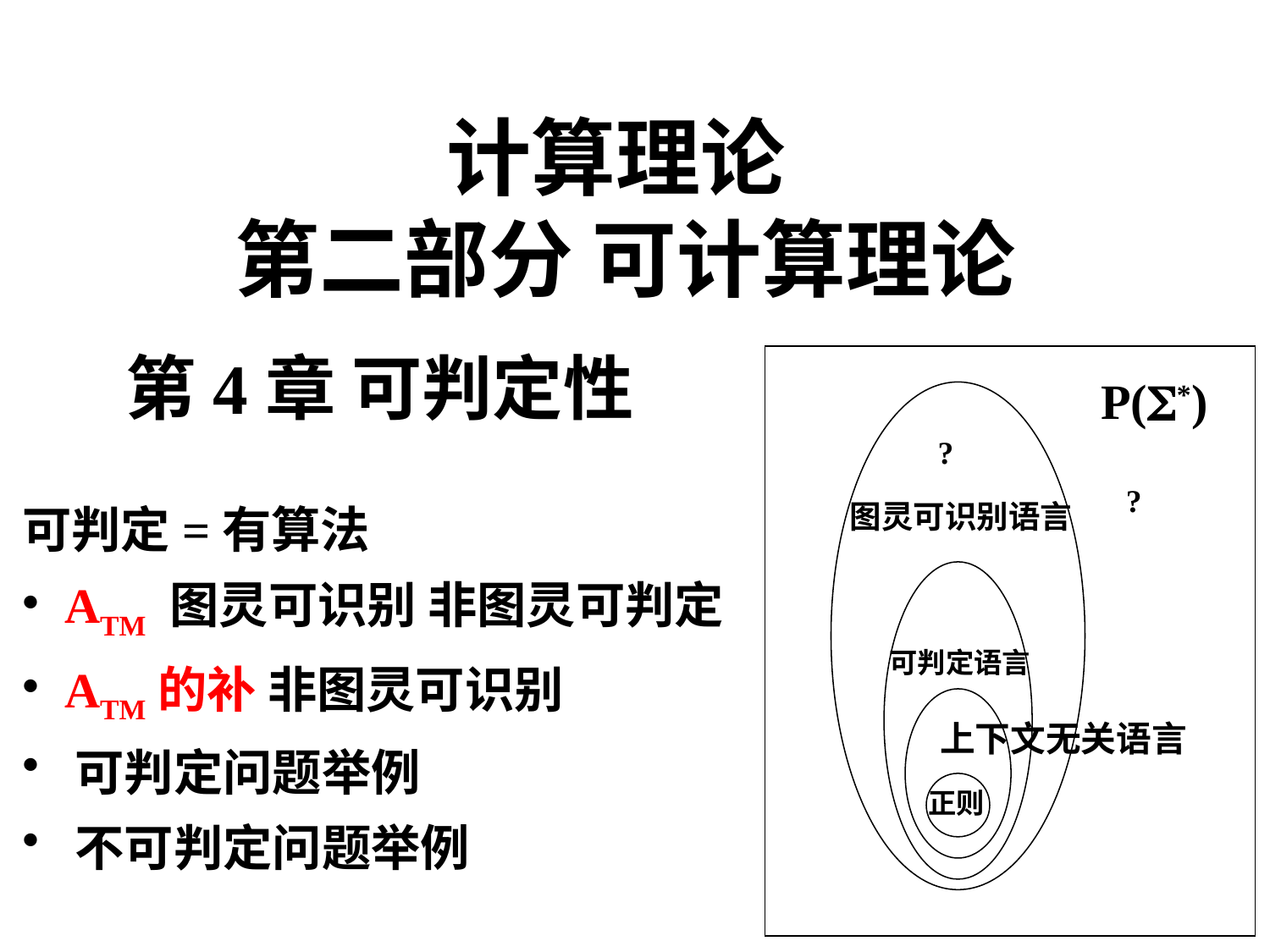

# 计算理论 第二部分 可计算理论
第4章 可判定性

P(Σ*)

?
?
可判定=有算法
 ATM 图灵可识别 非图灵可判定
 ATM的补 非图灵可识别
 可判定问题举例
 不可判定问题举例
图灵可识别语言

可判定语言

上下文无关语言

正则